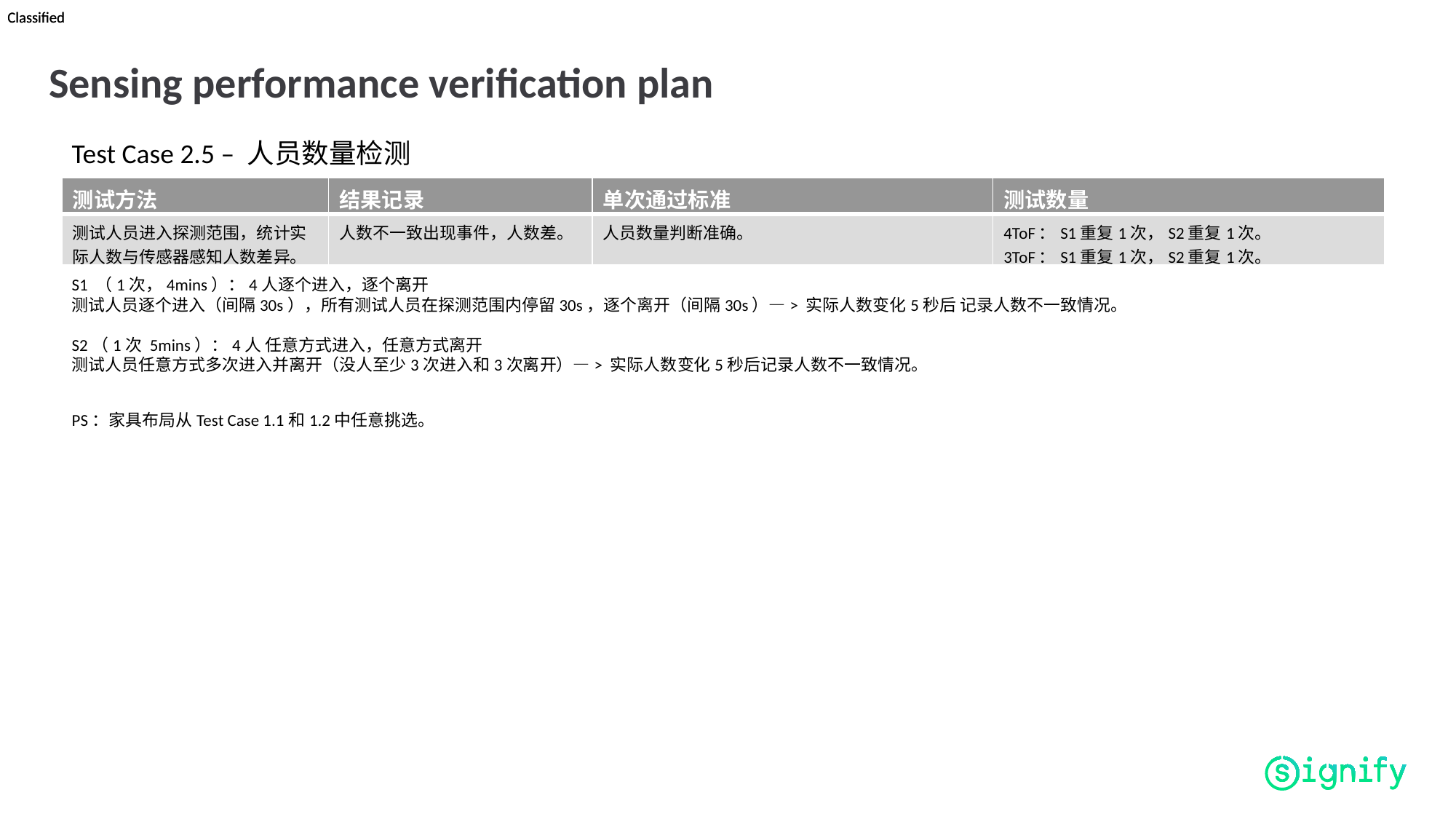

# Sensing performance verification plan
Test Case 2.5 – 人员数量检测

| 测试方法 | 结果记录 | 单次通过标准 | 测试数量 |
| --- | --- | --- | --- |
| 测试人员进入探测范围，统计实际人数与传感器感知人数差异。 | 人数不一致出现事件，人数差。 | 人员数量判断准确。 | 4ToF：S1重复1次，S2重复1次。 3ToF：S1重复1次，S2重复1次。 |
S1 （1次，4mins）：4人逐个进入，逐个离开
测试人员逐个进入（间隔30s），所有测试人员在探测范围内停留30s，逐个离开（间隔30s）—> 实际人数变化5秒后 记录人数不一致情况。

S2（1次 5mins）：4人 任意方式进入，任意方式离开
测试人员任意方式多次进入并离开（没人至少3次进入和3次离开）—> 实际人数变化5秒后记录人数不一致情况。

PS：家具布局从Test Case 1.1和1.2中任意挑选。